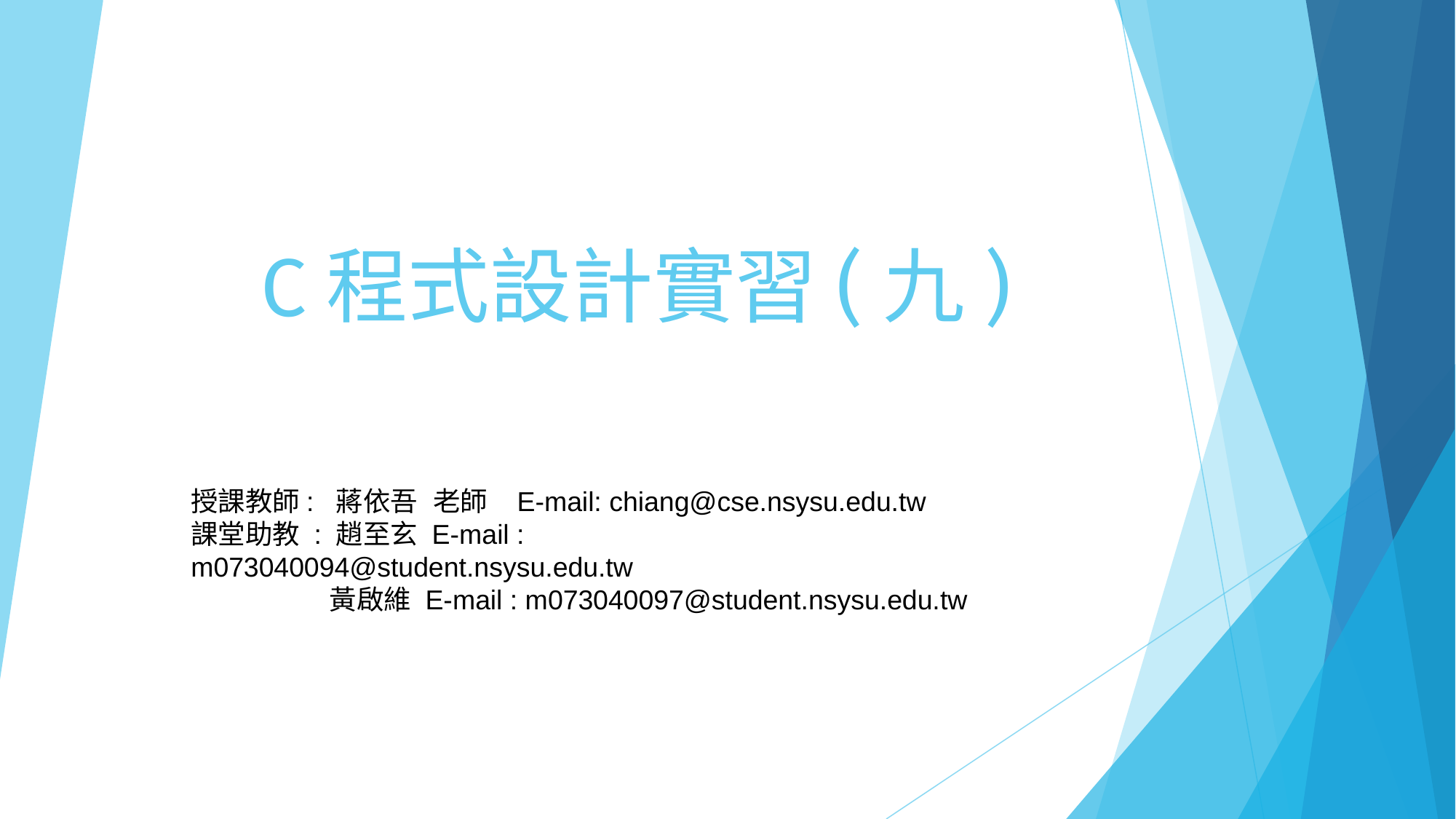

# C程式設計實習(九)
授課教師:  蔣依吾  老師   E-mail: chiang@cse.nsysu.edu.tw
課堂助教 : 趙至玄 E-mail : m073040094@student.nsysu.edu.tw
	   黃啟維 E-mail : m073040097@student.nsysu.edu.tw